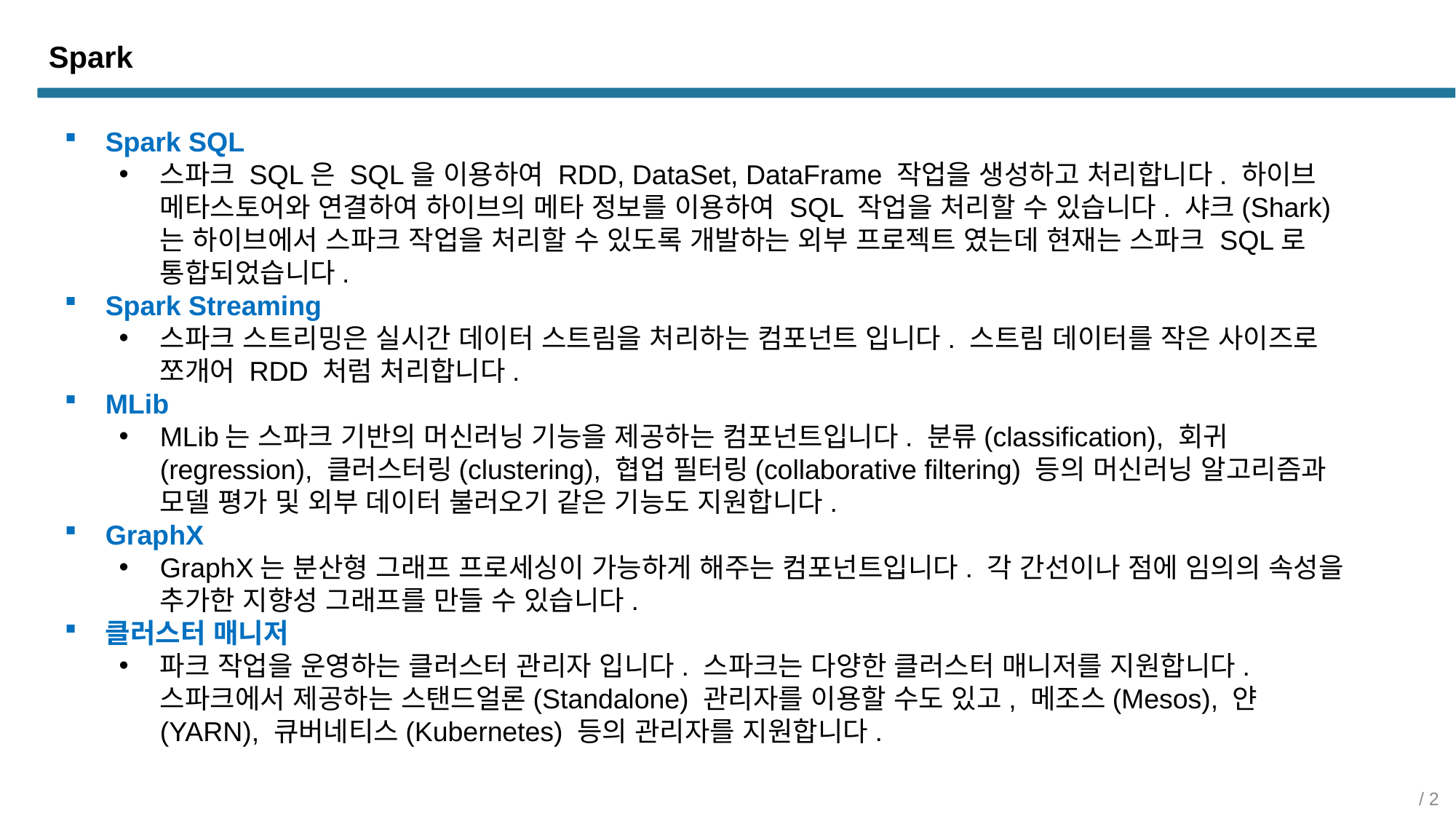

Spark
Spark SQL
스파크 SQL은 SQL을 이용하여 RDD, DataSet, DataFrame 작업을 생성하고 처리합니다. 하이브 메타스토어와 연결하여 하이브의 메타 정보를 이용하여 SQL 작업을 처리할 수 있습니다. 샤크(Shark)는 하이브에서 스파크 작업을 처리할 수 있도록 개발하는 외부 프로젝트 였는데 현재는 스파크 SQL로 통합되었습니다.
Spark Streaming
스파크 스트리밍은 실시간 데이터 스트림을 처리하는 컴포넌트 입니다. 스트림 데이터를 작은 사이즈로 쪼개어 RDD 처럼 처리합니다.
MLib
MLib는 스파크 기반의 머신러닝 기능을 제공하는 컴포넌트입니다. 분류(classification), 회귀(regression), 클러스터링(clustering), 협업 필터링(collaborative filtering) 등의 머신러닝 알고리즘과 모델 평가 및 외부 데이터 불러오기 같은 기능도 지원합니다.
GraphX
GraphX는 분산형 그래프 프로세싱이 가능하게 해주는 컴포넌트입니다. 각 간선이나 점에 임의의 속성을 추가한 지향성 그래프를 만들 수 있습니다.
클러스터 매니저
파크 작업을 운영하는 클러스터 관리자 입니다. 스파크는 다양한 클러스터 매니저를 지원합니다. 스파크에서 제공하는 스탠드얼론(Standalone) 관리자를 이용할 수도 있고, 메조스(Mesos), 얀(YARN), 큐버네티스(Kubernetes) 등의 관리자를 지원합니다.

/ 2